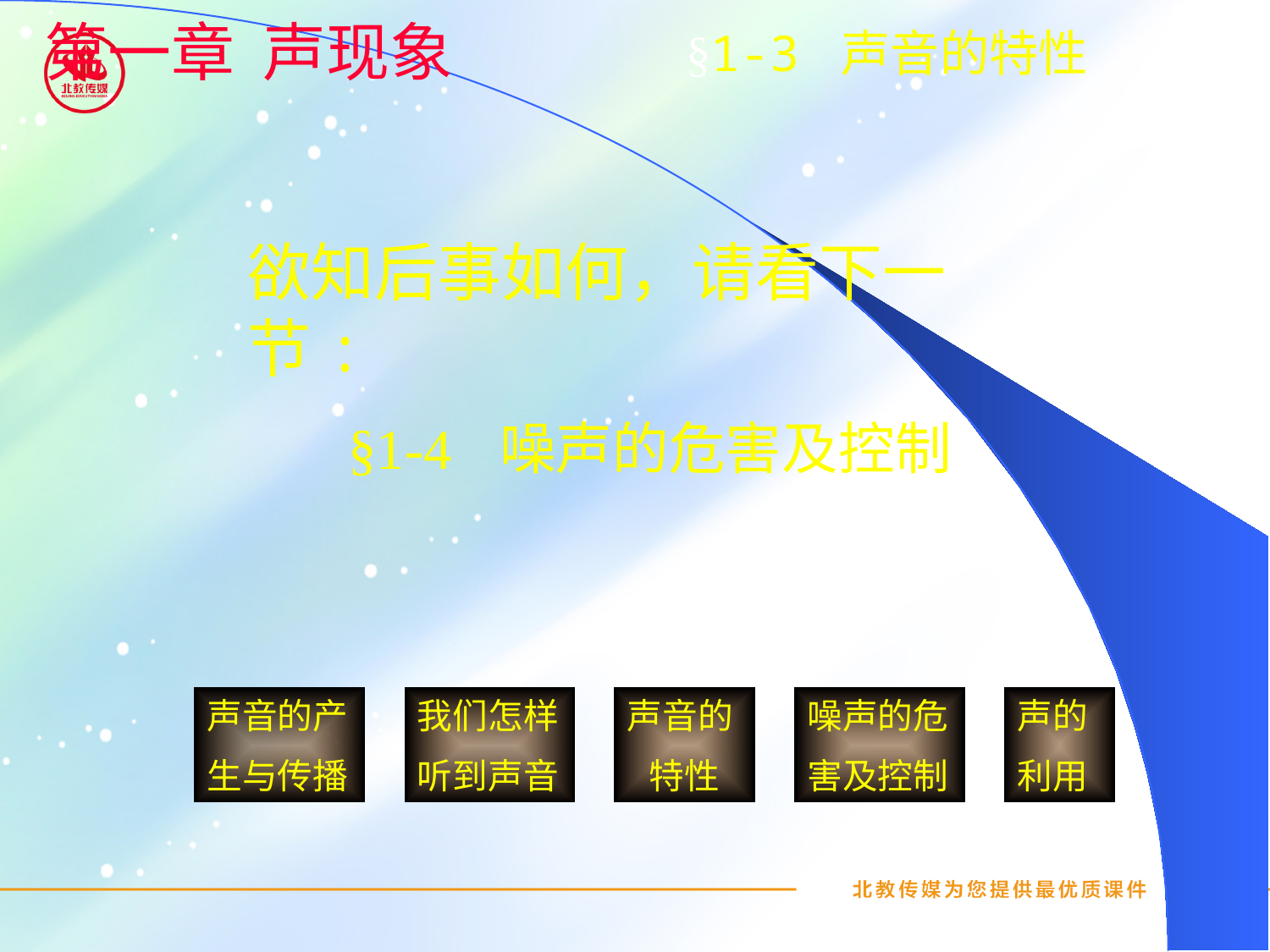

第一章  声现象
§1-3 声音的特性
欲知后事如何，请看下一节:
§1-4 噪声的危害及控制
声音的产
生与传播
我们怎样
听到声音
声音的
特性
噪声的危
害及控制
声的
利用